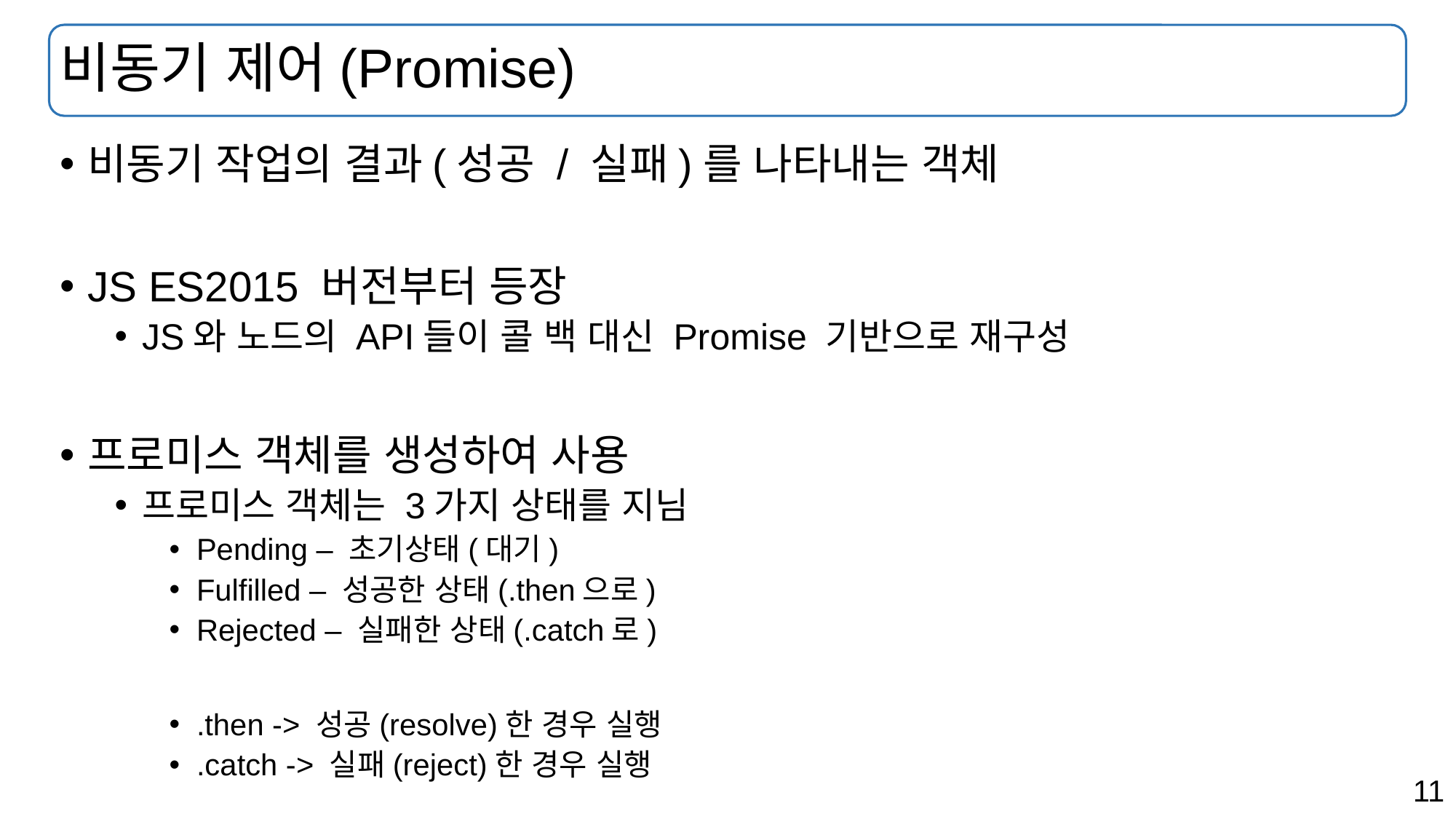

# 비동기 제어(Promise)
비동기 작업의 결과(성공 / 실패)를 나타내는 객체

JS ES2015 버전부터 등장
JS와 노드의 API들이 콜 백 대신 Promise 기반으로 재구성

프로미스 객체를 생성하여 사용
프로미스 객체는 3가지 상태를 지님
Pending – 초기상태(대기)
Fulfilled – 성공한 상태(.then으로)
Rejected – 실패한 상태(.catch로)

.then -> 성공(resolve)한 경우 실행
.catch -> 실패(reject)한 경우 실행